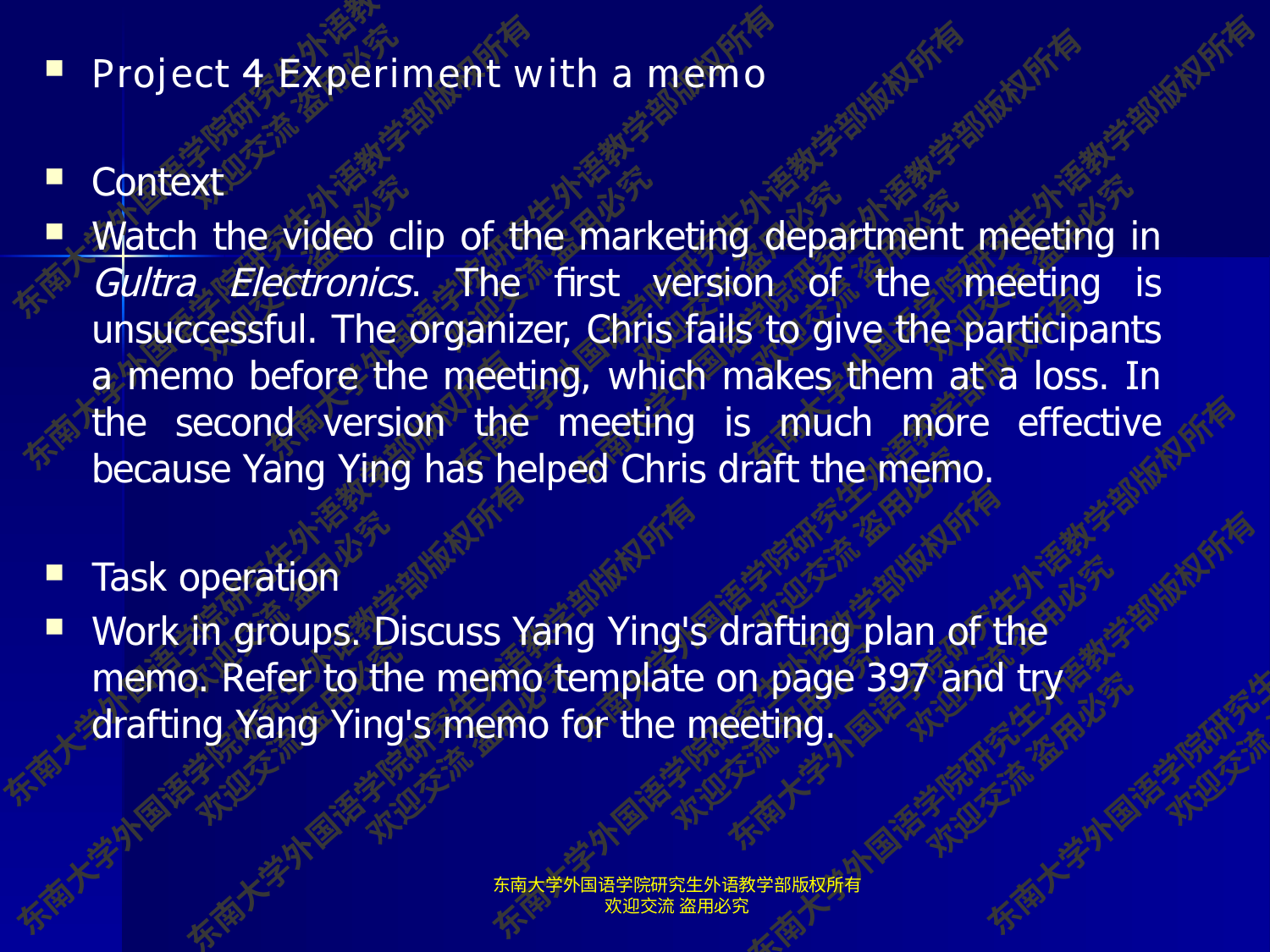

Project 4 Experiment with a memo

Context
Watch the video clip of the marketing department meeting in Gultra Electronics. The first version of the meeting is unsuccessful. The organizer, Chris fails to give the participants a memo before the meeting, which makes them at a loss. In the second version the meeting is much more effective because Yang Ying has helped Chris draft the memo.

Task operation
Work in groups. Discuss Yang Ying's drafting plan of the memo. Refer to the memo template on page 397 and try drafting Yang Ying's memo for the meeting.
#
东南大学外国语学院研究生外语教学部版权所有 欢迎交流 盗用必究